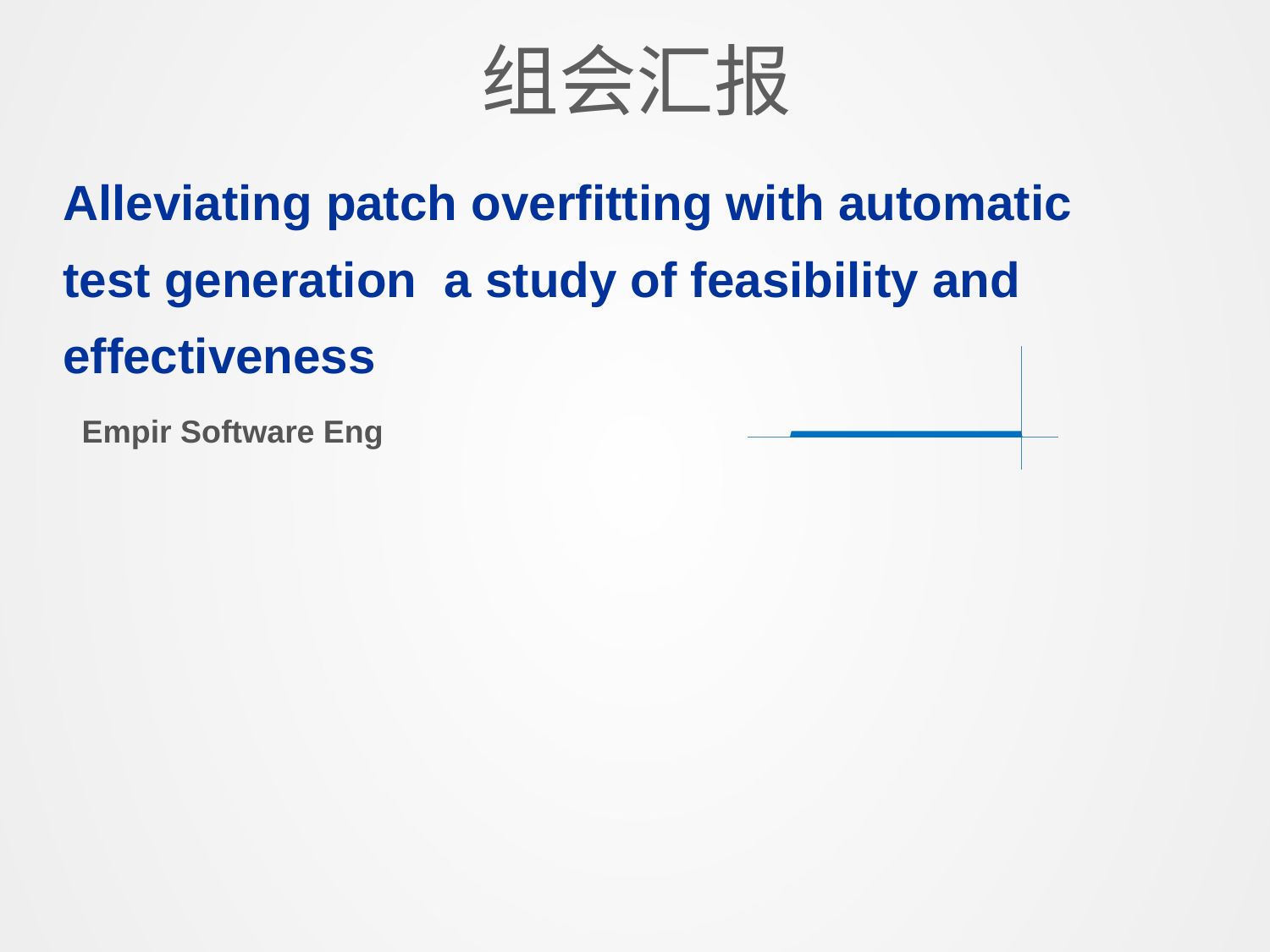

组会汇报
Alleviating patch overfitting with automatic test generation  a study of feasibility and effectiveness
Empir Software Eng